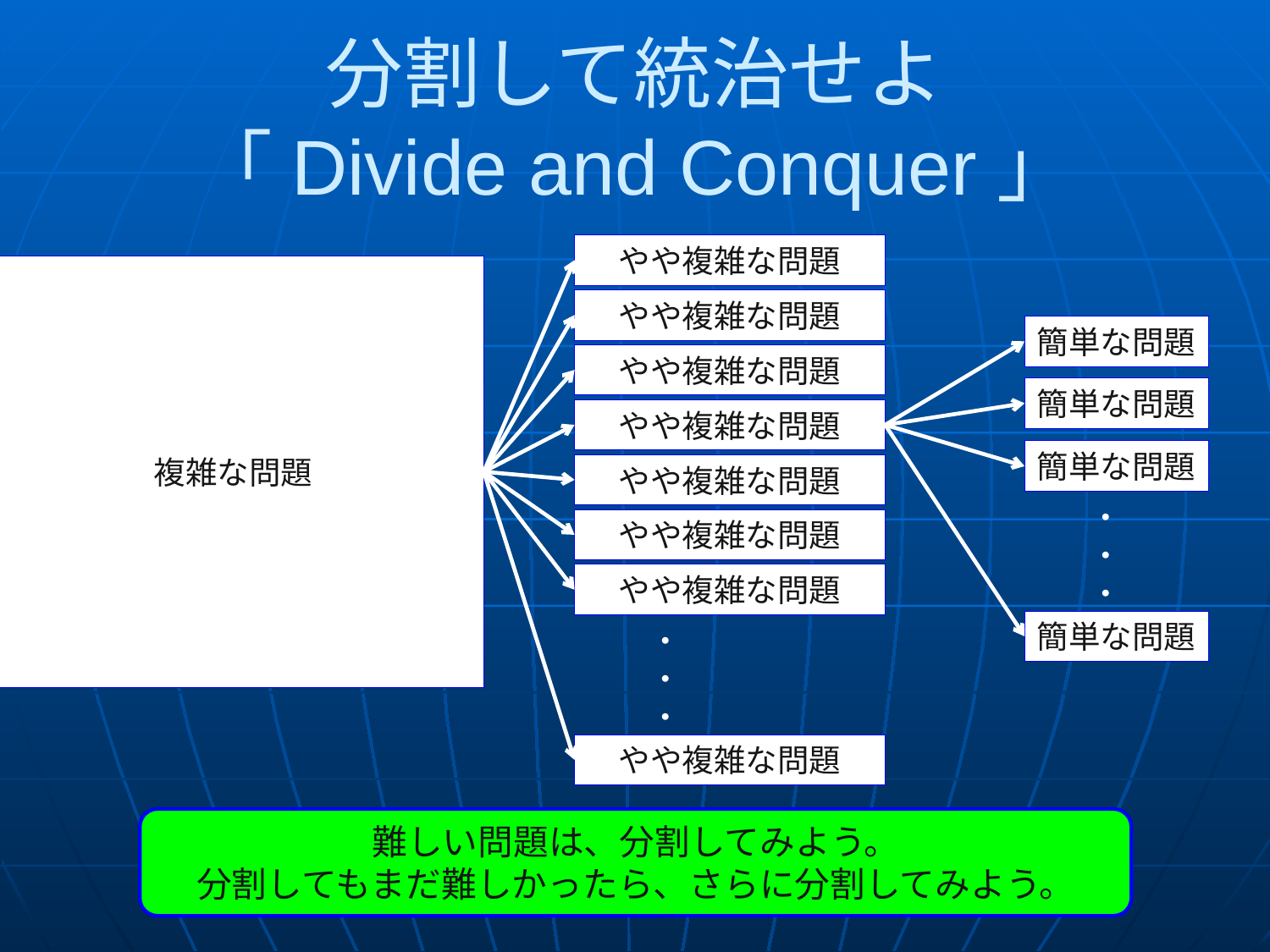

# 分割して統治せよ 「Divide and Conquer」
　やや複雑な問題

　　　　　複雑な問題

　やや複雑な問題
簡単な問題
　やや複雑な問題
簡単な問題
　やや複雑な問題
簡単な問題
　やや複雑な問題
・
・
・
　やや複雑な問題
　やや複雑な問題
簡単な問題
・
・
・
　やや複雑な問題
難しい問題は、分割してみよう。
分割してもまだ難しかったら、さらに分割してみよう。